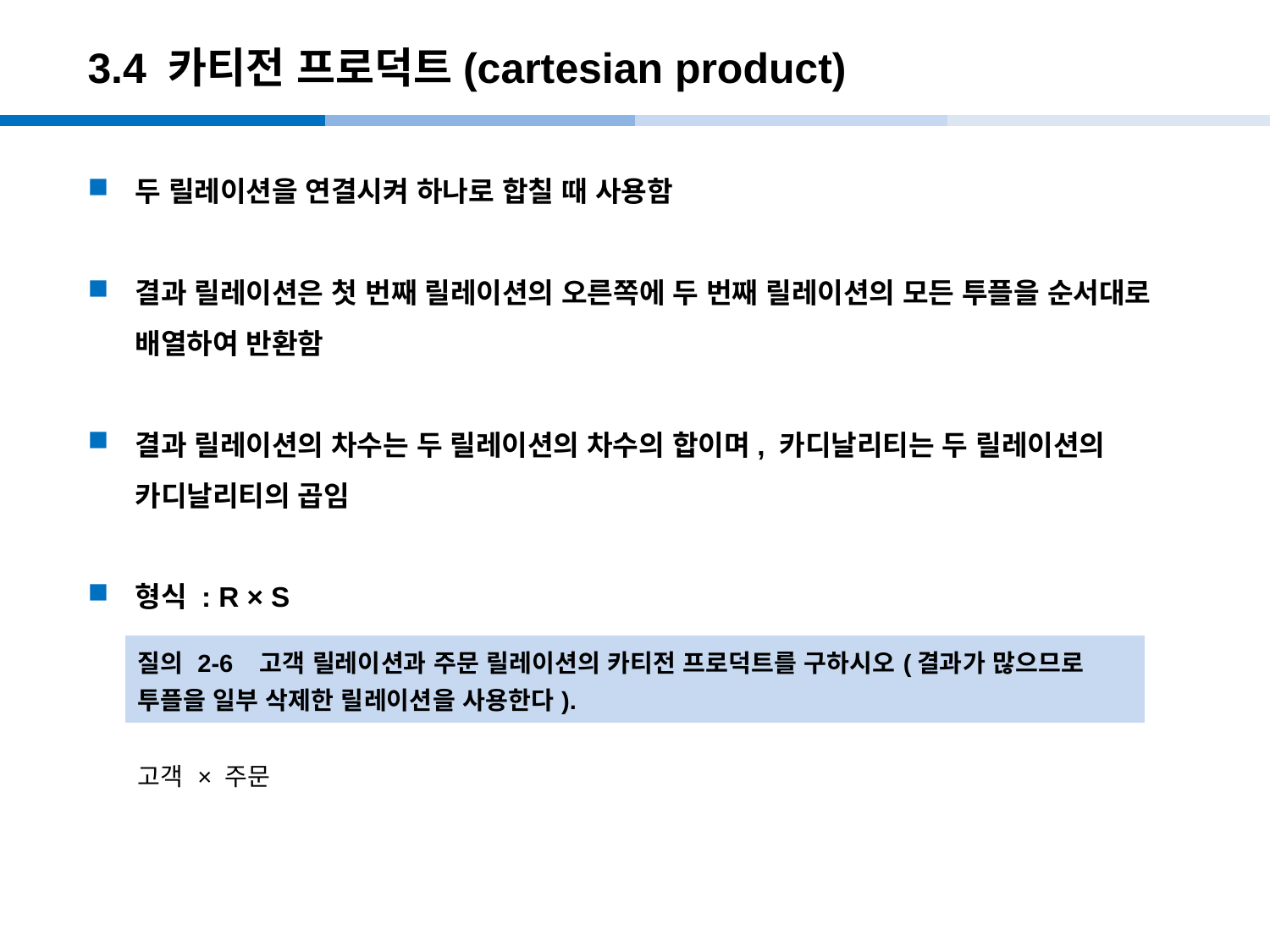

# 3.4 카티전 프로덕트(cartesian product)
두 릴레이션을 연결시켜 하나로 합칠 때 사용함

결과 릴레이션은 첫 번째 릴레이션의 오른쪽에 두 번째 릴레이션의 모든 투플을 순서대로 배열하여 반환함

결과 릴레이션의 차수는 두 릴레이션의 차수의 합이며, 카디날리티는 두 릴레이션의 카디날리티의 곱임

형식 : R × S
| 질의 2-6 고객 릴레이션과 주문 릴레이션의 카티전 프로덕트를 구하시오(결과가 많으므로 투플을 일부 삭제한 릴레이션을 사용한다). |
| --- |
| 고객 × 주문 |